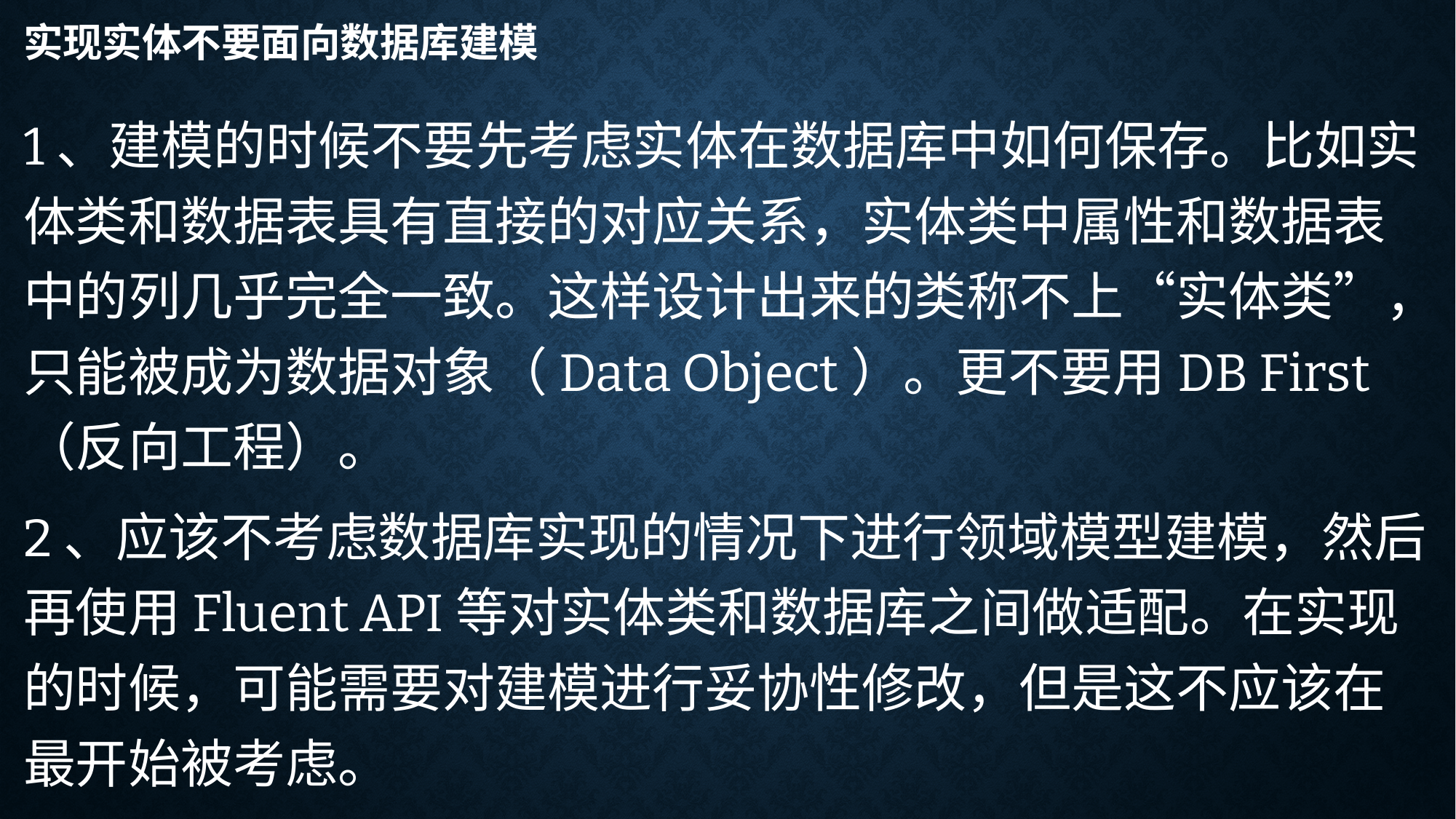

# 实现实体不要面向数据库建模
1、建模的时候不要先考虑实体在数据库中如何保存。比如实体类和数据表具有直接的对应关系，实体类中属性和数据表中的列几乎完全一致。这样设计出来的类称不上“实体类”，只能被成为数据对象（Data Object）。更不要用DB First（反向工程）。
2、应该不考虑数据库实现的情况下进行领域模型建模，然后再使用Fluent API等对实体类和数据库之间做适配。在实现的时候，可能需要对建模进行妥协性修改，但是这不应该在最开始被考虑。